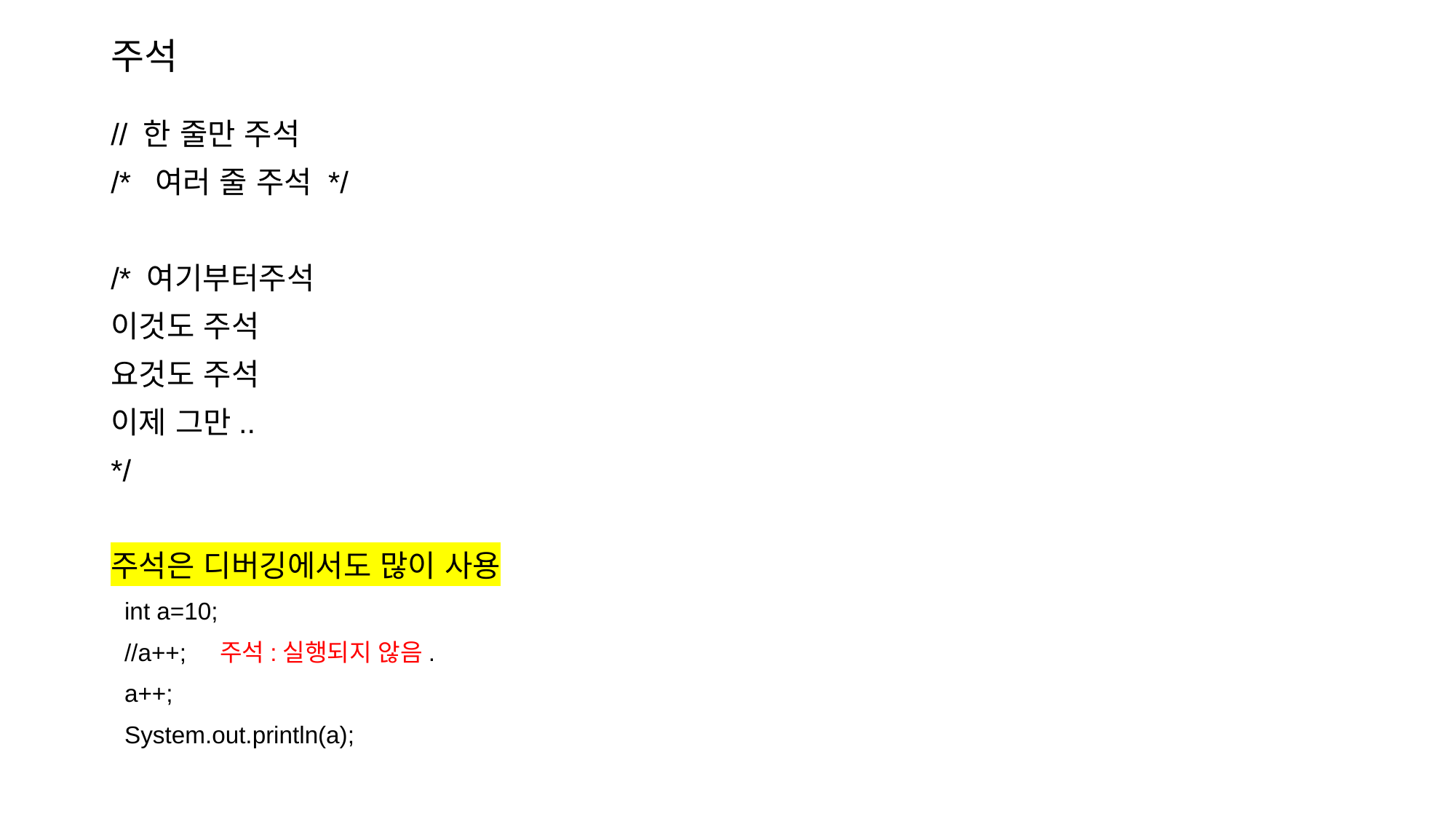

# 주석
// 한 줄만 주석
/*  여러 줄 주석 */

/* 여기부터주석
이것도 주석
요것도 주석
이제 그만..
*/

주석은 디버깅에서도 많이 사용
  int a=10;
  //a++;	주석:실행되지 않음.
  a++;
  System.out.println(a);